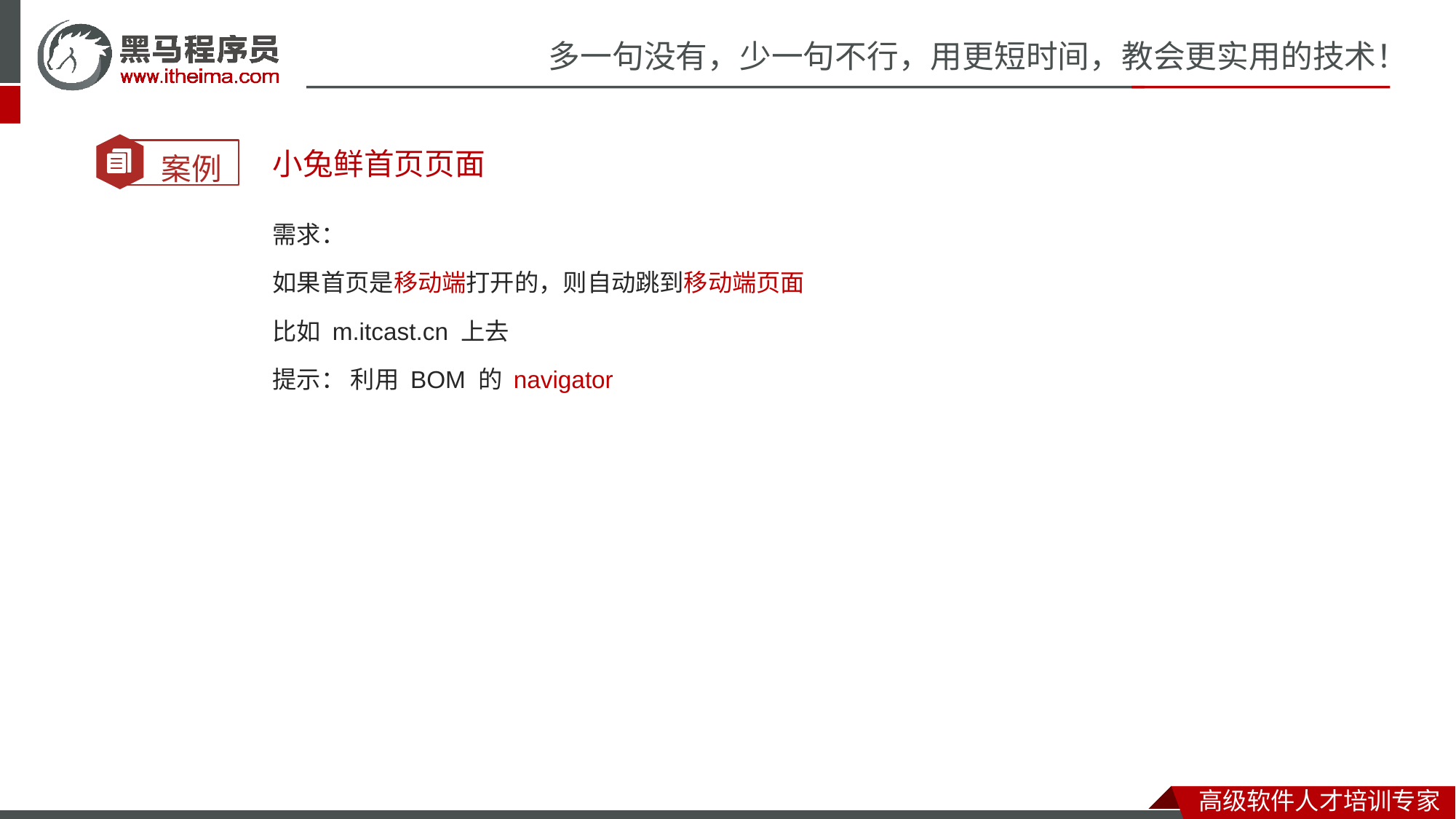

小兔鲜首页页面
需求：
如果首页是移动端打开的，则自动跳到移动端页面
比如 m.itcast.cn 上去
提示： 利用 BOM 的 navigator